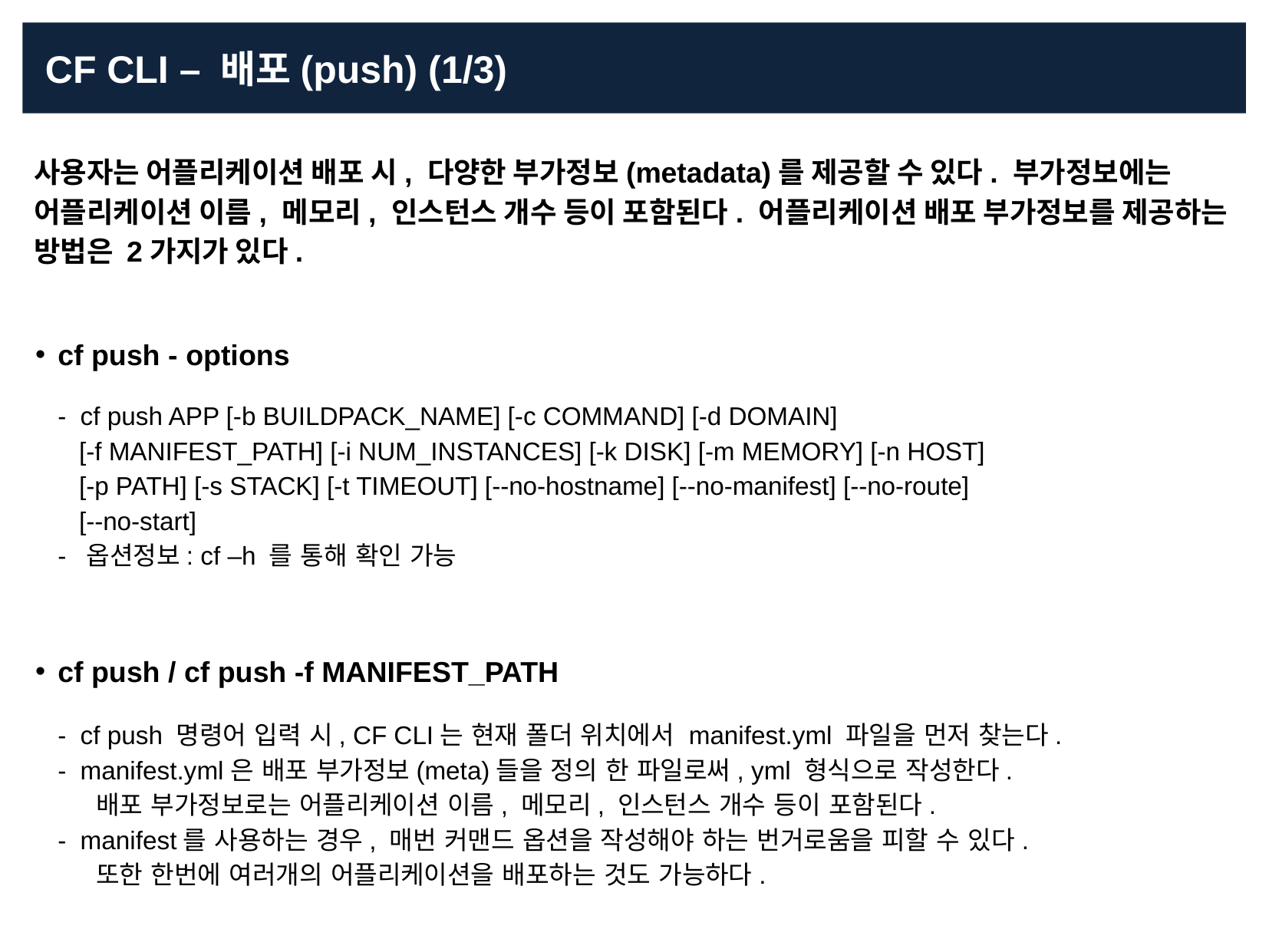

CF CLI – 배포(push) (1/3)
사용자는 어플리케이션 배포 시, 다양한 부가정보(metadata)를 제공할 수 있다. 부가정보에는 어플리케이션 이름, 메모리, 인스턴스 개수 등이 포함된다. 어플리케이션 배포 부가정보를 제공하는 방법은 2가지가 있다.
cf push - options
-  cf push APP [-b BUILDPACK_NAME] [-c COMMAND] [-d DOMAIN]
   [-f MANIFEST_PATH] [-i NUM_INSTANCES] [-k DISK] [-m MEMORY] [-n HOST]
   [-p PATH] [-s STACK] [-t TIMEOUT] [--no-hostname] [--no-manifest] [--no-route]
   [--no-start]
-  옵션정보: cf –h 를 통해 확인 가능
cf push / cf push -f MANIFEST_PATH
-  cf push 명령어 입력 시, CF CLI는 현재 폴더 위치에서 manifest.yml 파일을 먼저 찾는다.
-  manifest.yml은 배포 부가정보(meta)들을 정의 한 파일로써, yml 형식으로 작성한다.
    배포 부가정보로는 어플리케이션 이름, 메모리, 인스턴스 개수 등이 포함된다.
-  manifest를 사용하는 경우, 매번 커맨드 옵션을 작성해야 하는 번거로움을 피할 수 있다.
    또한 한번에 여러개의 어플리케이션을 배포하는 것도 가능하다.